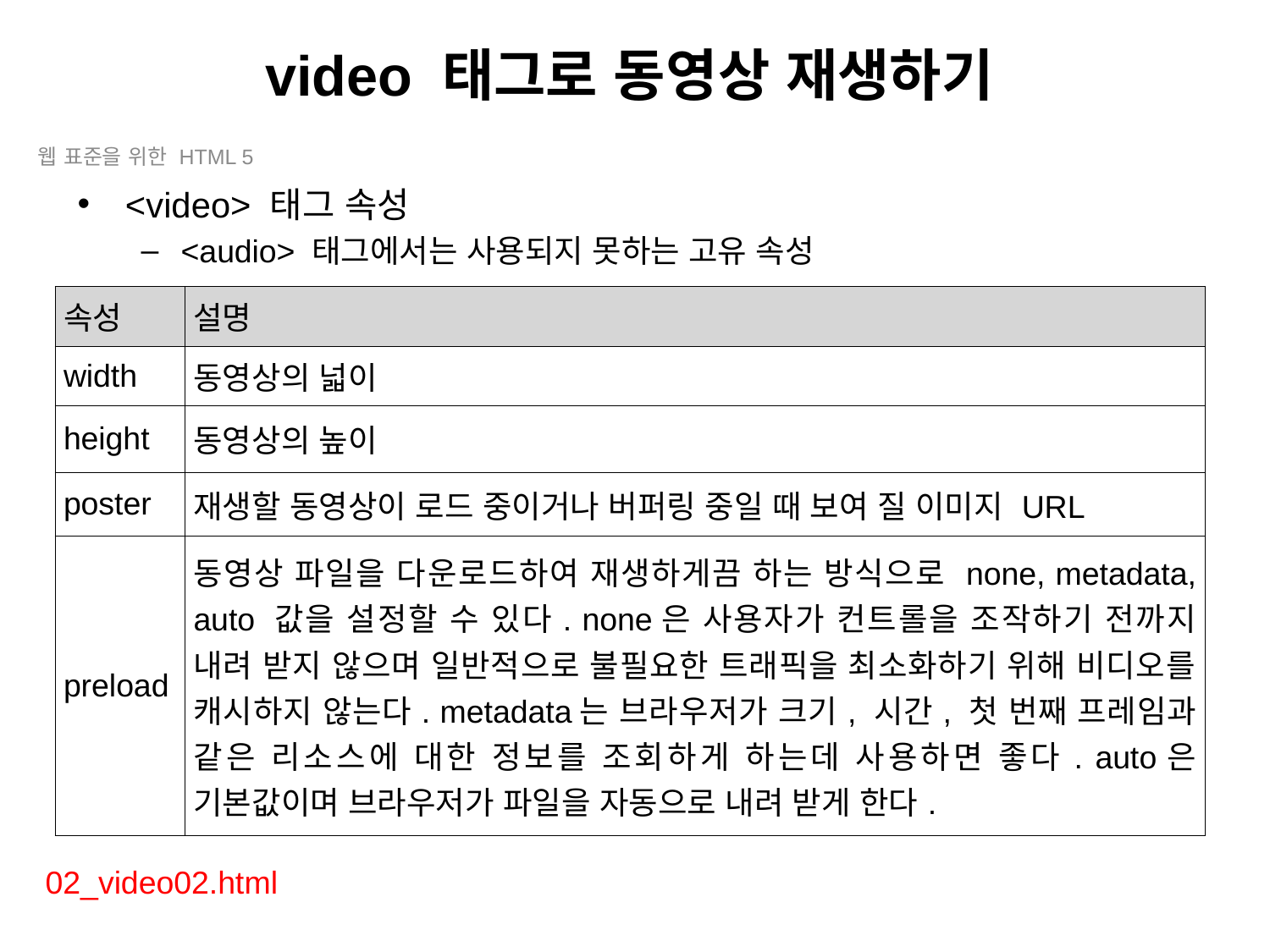

# video 태그로 동영상 재생하기
웹 표준을 위한 HTML 5
<video> 태그 속성
<audio> 태그에서는 사용되지 못하는 고유 속성

| 속성 | 설명 |
| --- | --- |
| width | 동영상의 넓이 |
| height | 동영상의 높이 |
| poster | 재생할 동영상이 로드 중이거나 버퍼링 중일 때 보여 질 이미지 URL |
| preload | 동영상 파일을 다운로드하여 재생하게끔 하는 방식으로 none, metadata, auto 값을 설정할 수 있다. none은 사용자가 컨트롤을 조작하기 전까지 내려 받지 않으며 일반적으로 불필요한 트래픽을 최소화하기 위해 비디오를 캐시하지 않는다. metadata는 브라우저가 크기, 시간, 첫 번째 프레임과 같은 리소스에 대한 정보를 조회하게 하는데 사용하면 좋다. auto은 기본값이며 브라우저가 파일을 자동으로 내려 받게 한다. |
02_video02.html